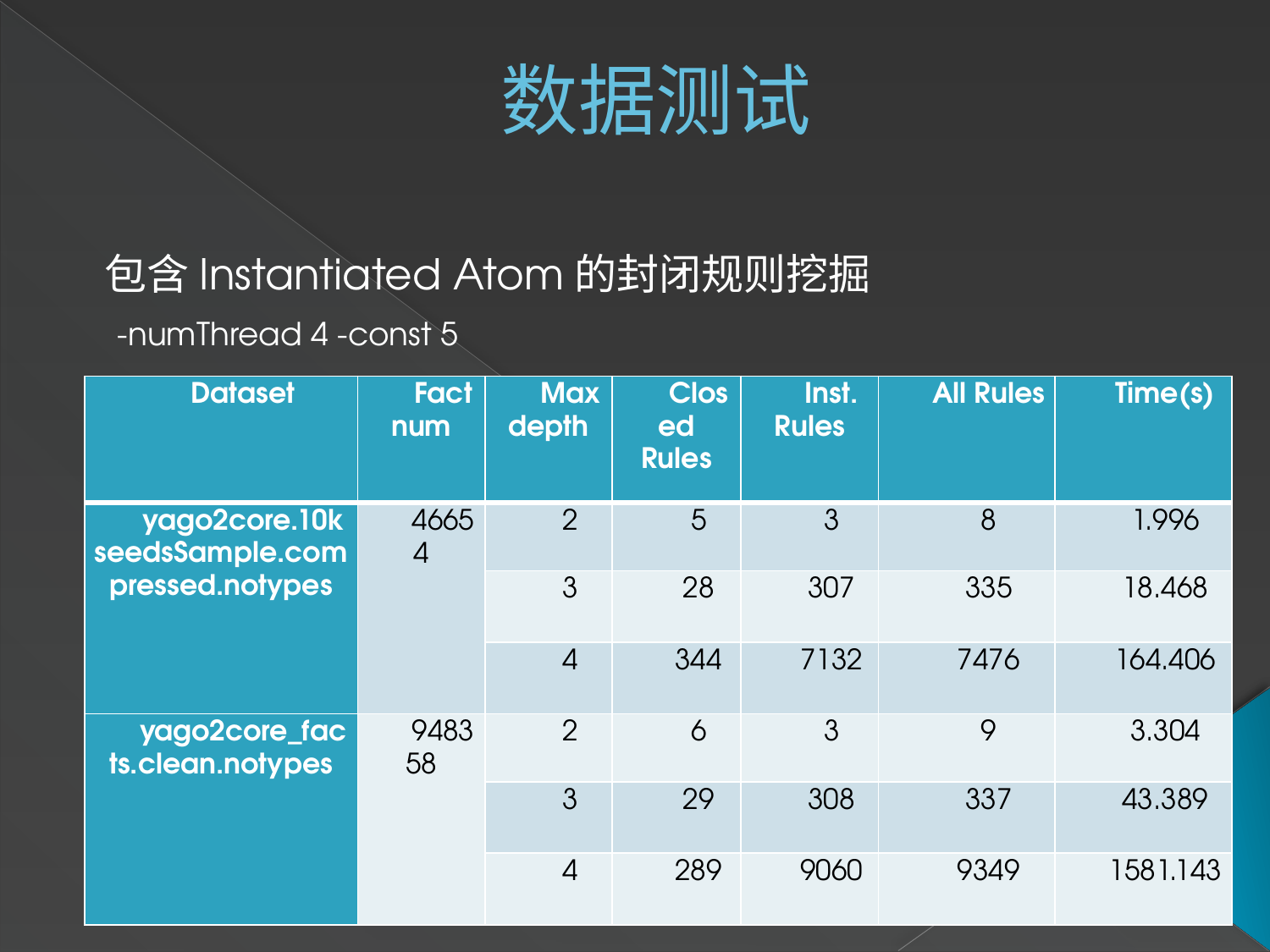

数据测试
包含Instantiated Atom的封闭规则挖掘
-numThread 4 -const 5
| Dataset | Fact num | Max depth | Closed Rules | Inst. Rules | All Rules | Time(s) |
| --- | --- | --- | --- | --- | --- | --- |
| yago2core.10kseedsSample.compressed.notypes | 46654 | 2 | 5 | 3 | 8 | 1.996 |
|  |  | 3 | 28 | 307 | 335 | 18.468 |
|  |  | 4 | 344 | 7132 | 7476 | 164.406 |
| yago2core\_facts.clean.notypes | 948358 | 2 | 6 | 3 | 9 | 3.304 |
|  |  | 3 | 29 | 308 | 337 | 43.389 |
|  |  | 4 | 289 | 9060 | 9349 | 1581.143 |